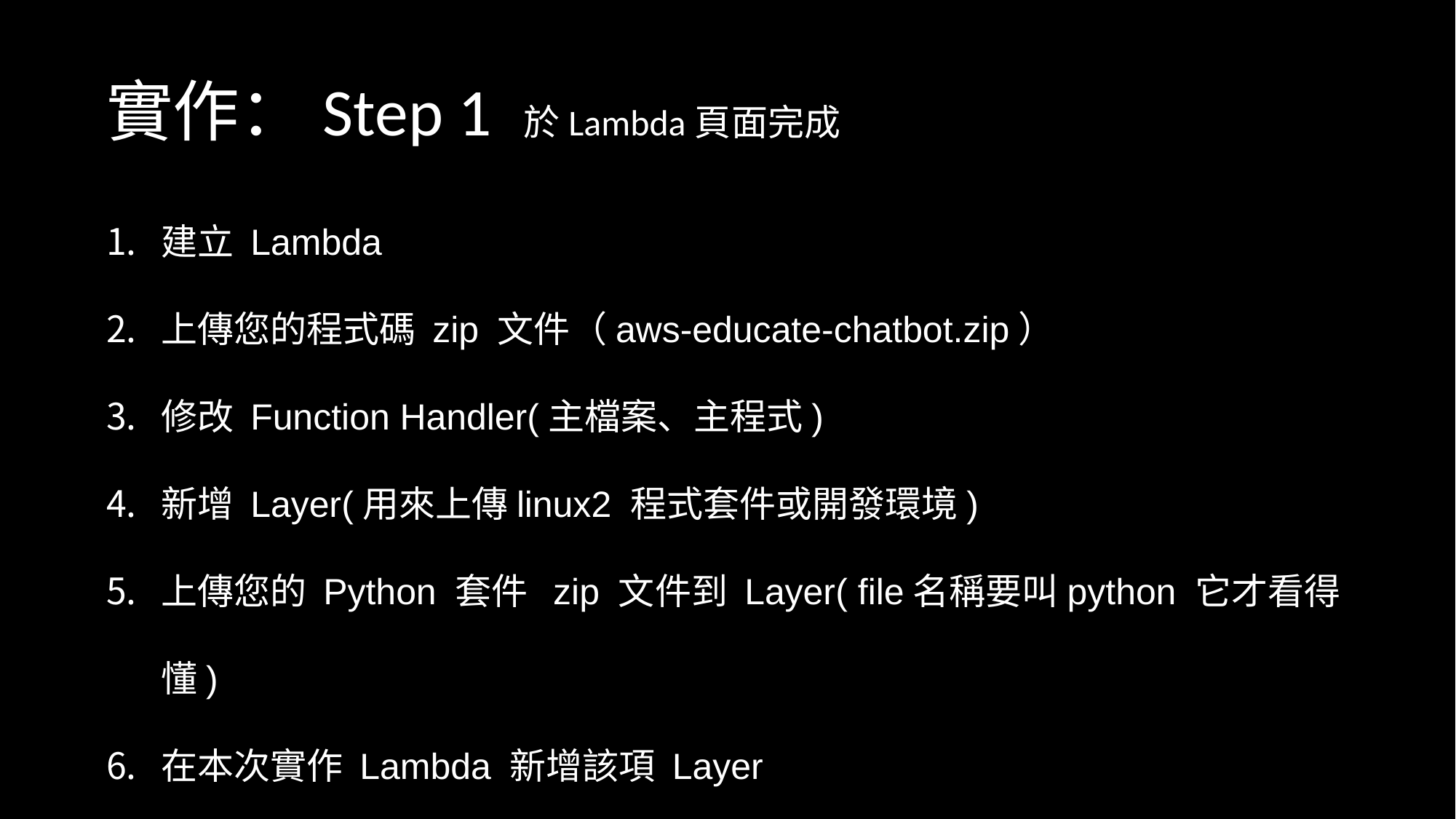

實作：Step 1 於Lambda頁面完成
建立 Lambda
上傳您的程式碼 zip 文件（aws-educate-chatbot.zip）
修改 Function Handler(主檔案、主程式)
新增 Layer(用來上傳linux2 程式套件或開發環境)
上傳您的 Python 套件  zip 文件到 Layer( file名稱要叫python 它才看得懂)
在本次實作 Lambda 新增該項 Layer
新增觸發事件（API Gateway ~ Restful API, Open）